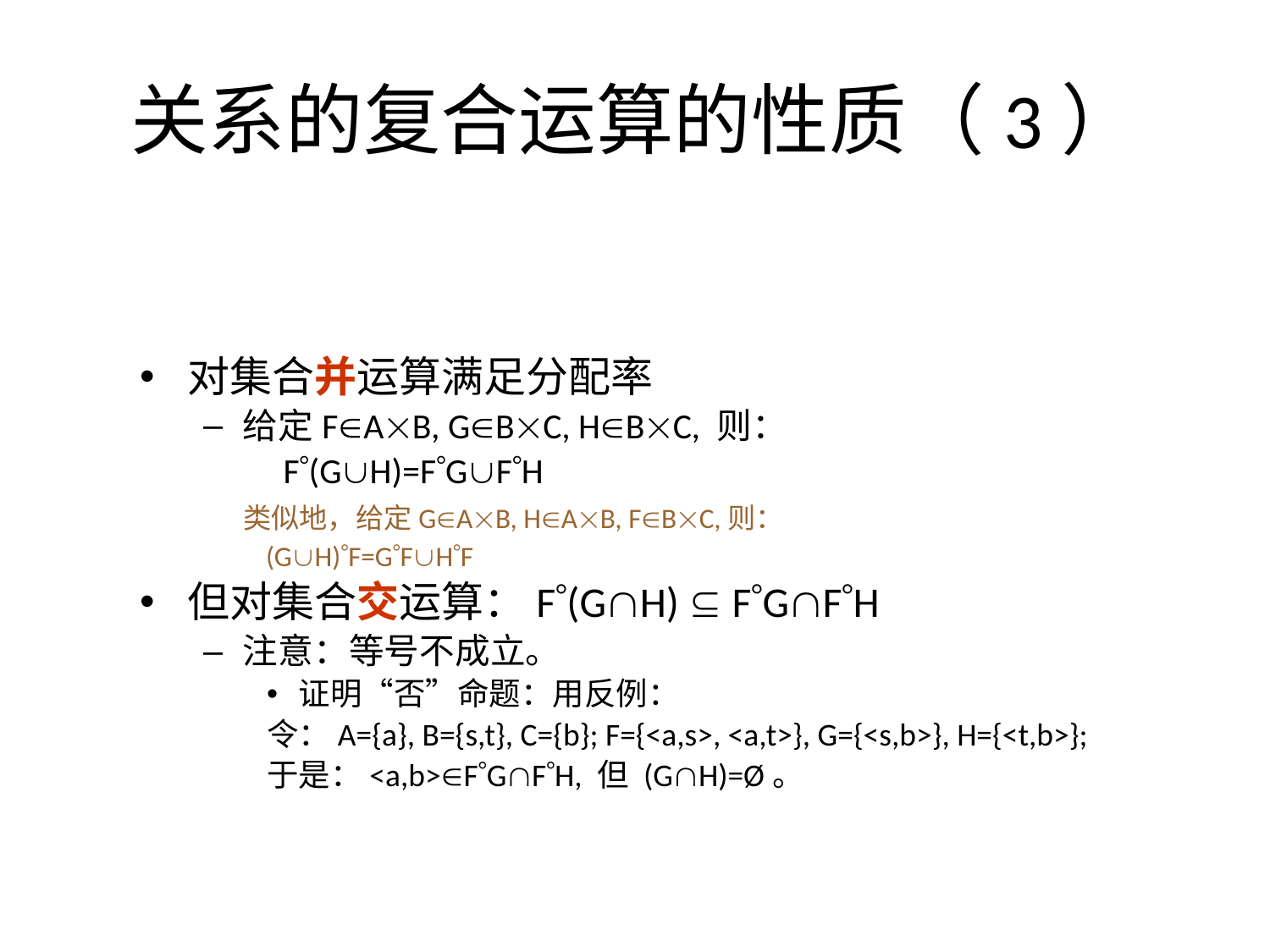

# 关系的复合运算的性质（3）
对集合并运算满足分配率
给定F∈A×B, G∈B×C, H∈B×C, 则：
         F°(G∪H)=F°G∪F°H
    类似地，给定G∈A×B, H∈A×B, F∈B×C,则：
         (G∪H)°F=G°F∪H°F
但对集合交运算：F°(G∩H) ⊆ F°G∩F°H
注意：等号不成立。
证明“否”命题：用反例：
令：A={a}, B={s,t}, C={b}; F={<a,s>, <a,t>}, G={<s,b>}, H={<t,b>};
于是：<a,b>∈F°G∩F°H, 但 (G∩H)=Ø。